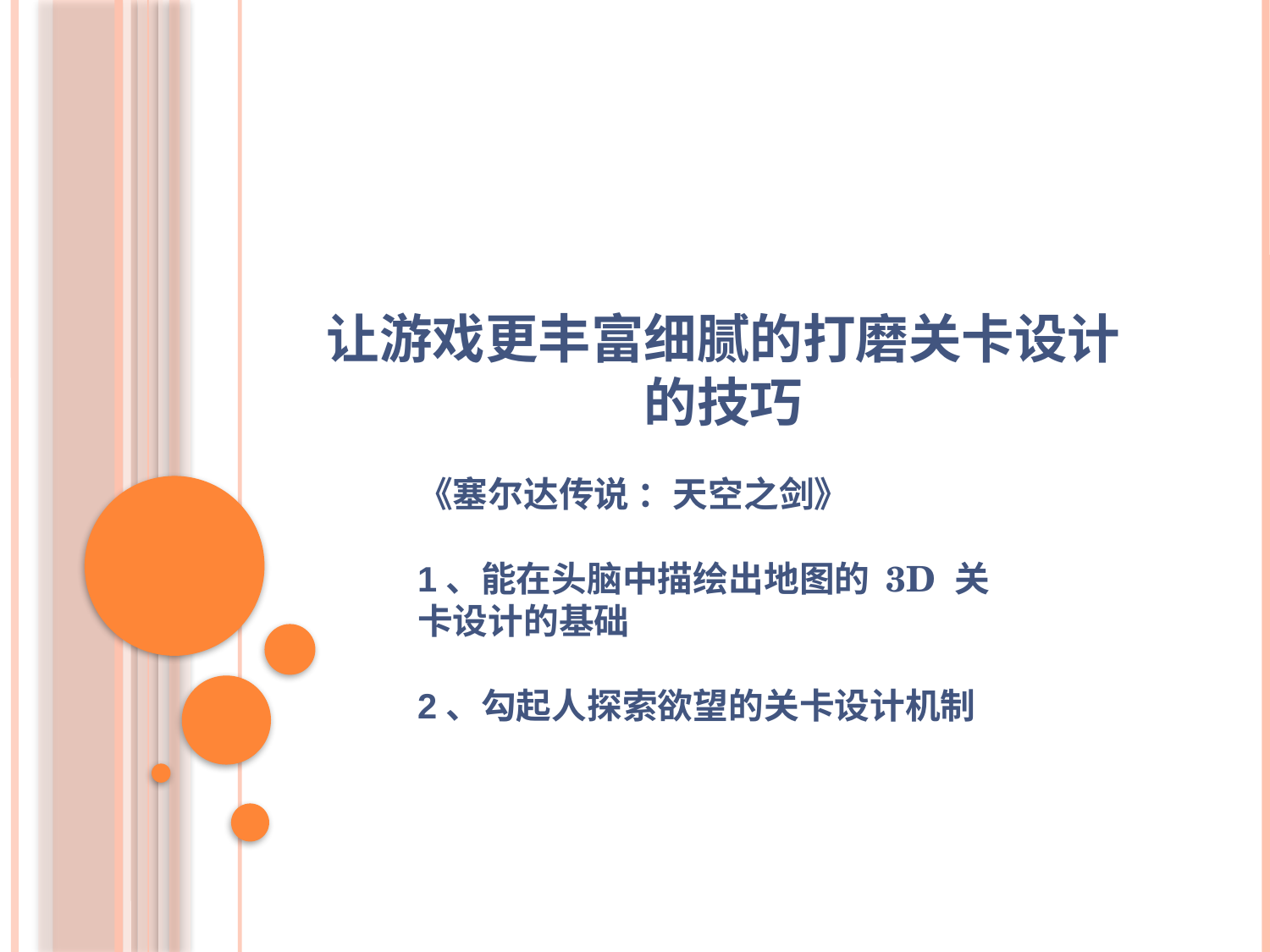

# 让游戏更丰富细腻的打磨关卡设计的技巧
《塞尔达传说 ：天空之剑》

1、能在头脑中描绘出地图的 3D 关卡设计的基础

2、勾起人探索欲望的关卡设计机制